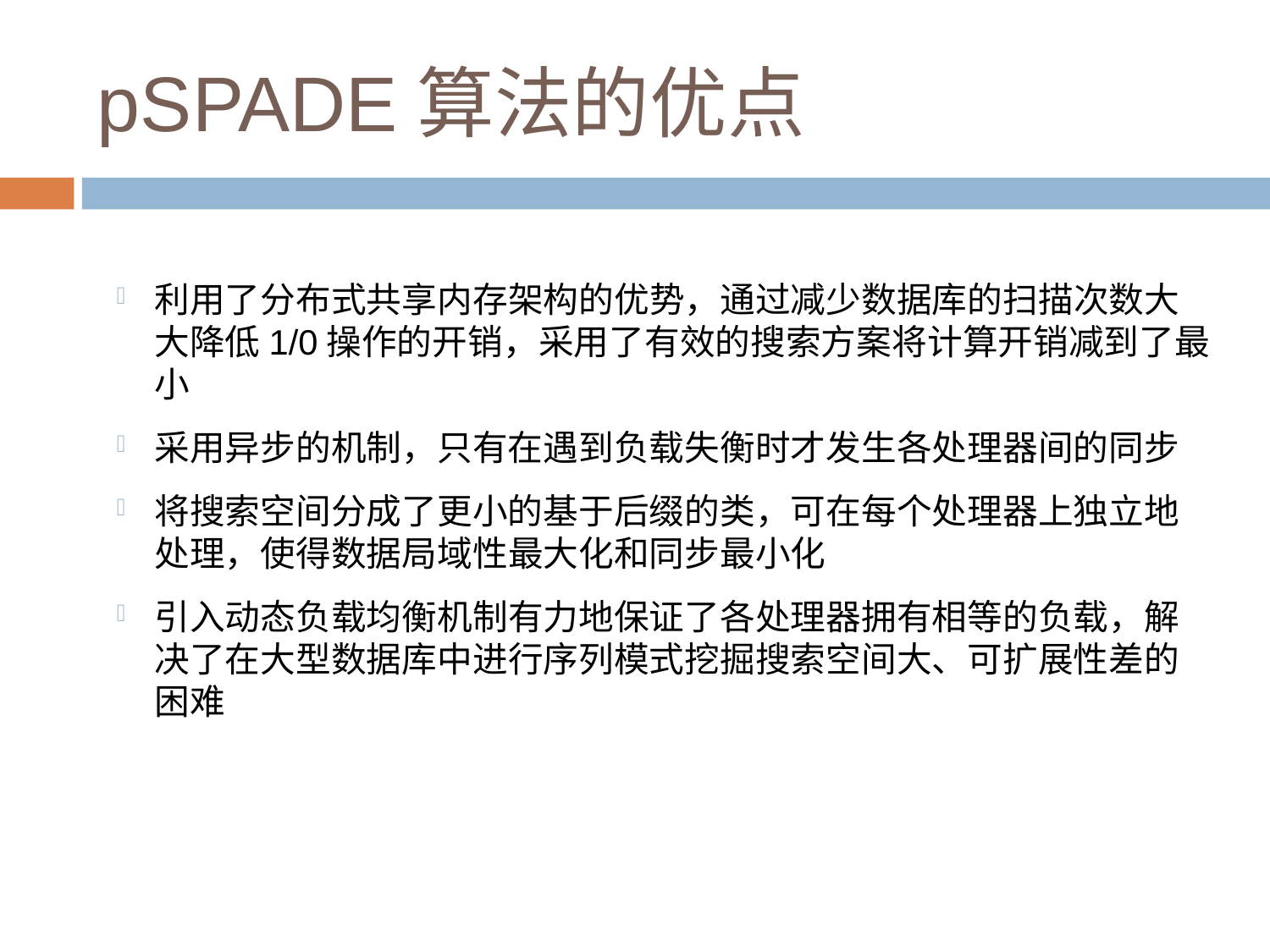

# pSPADE算法的优点
54
利用了分布式共享内存架构的优势，通过减少数据库的扫描次数大大降低1/0操作的开销，采用了有效的搜索方案将计算开销减到了最小
采用异步的机制，只有在遇到负载失衡时才发生各处理器间的同步
将搜索空间分成了更小的基于后缀的类，可在每个处理器上独立地处理，使得数据局域性最大化和同步最小化
引入动态负载均衡机制有力地保证了各处理器拥有相等的负载，解决了在大型数据库中进行序列模式挖掘搜索空间大、可扩展性差的困难